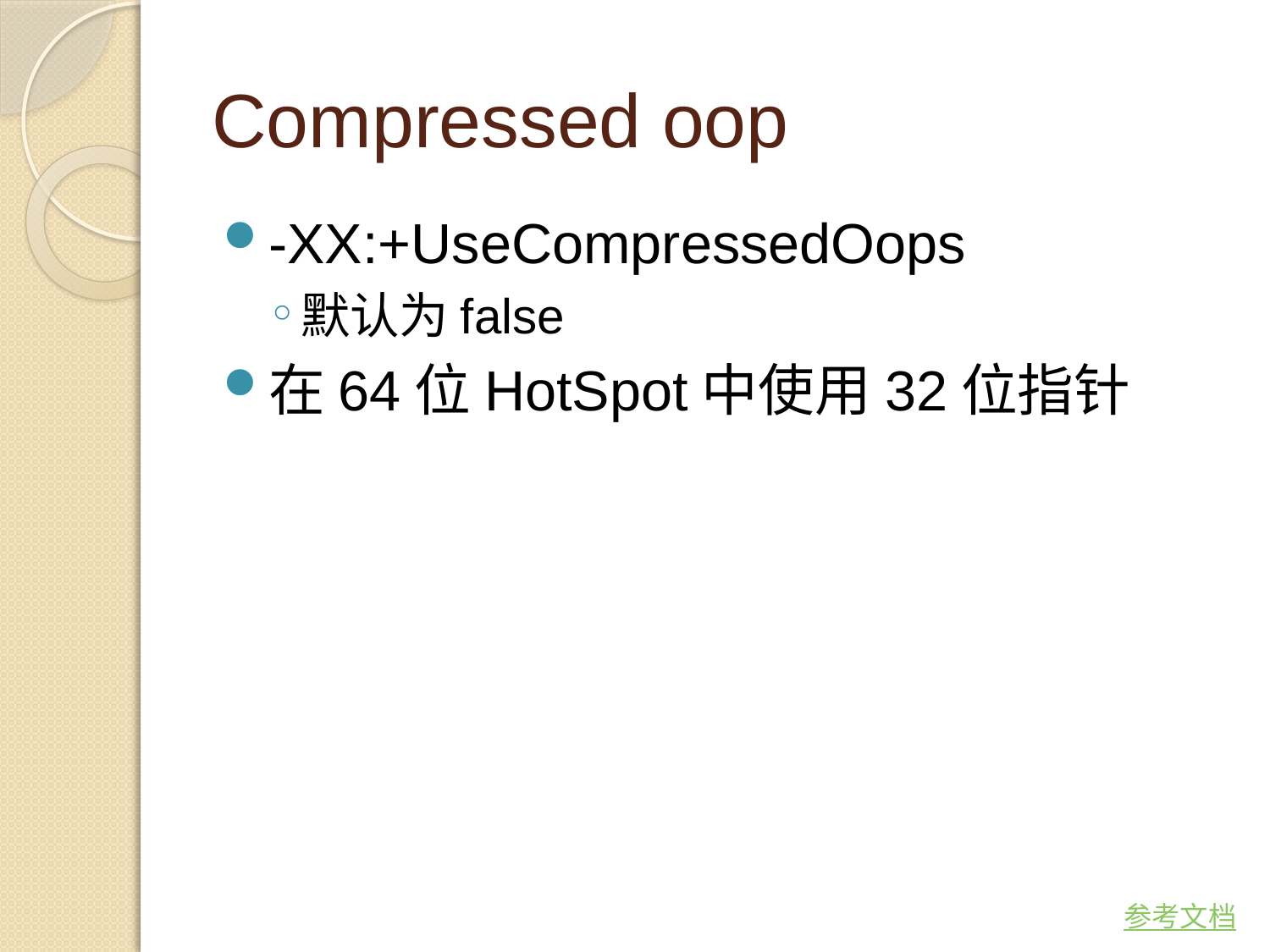

# Compressed oop
-XX:+UseCompressedOops
默认为false
在64位HotSpot中使用32位指针
参考文档